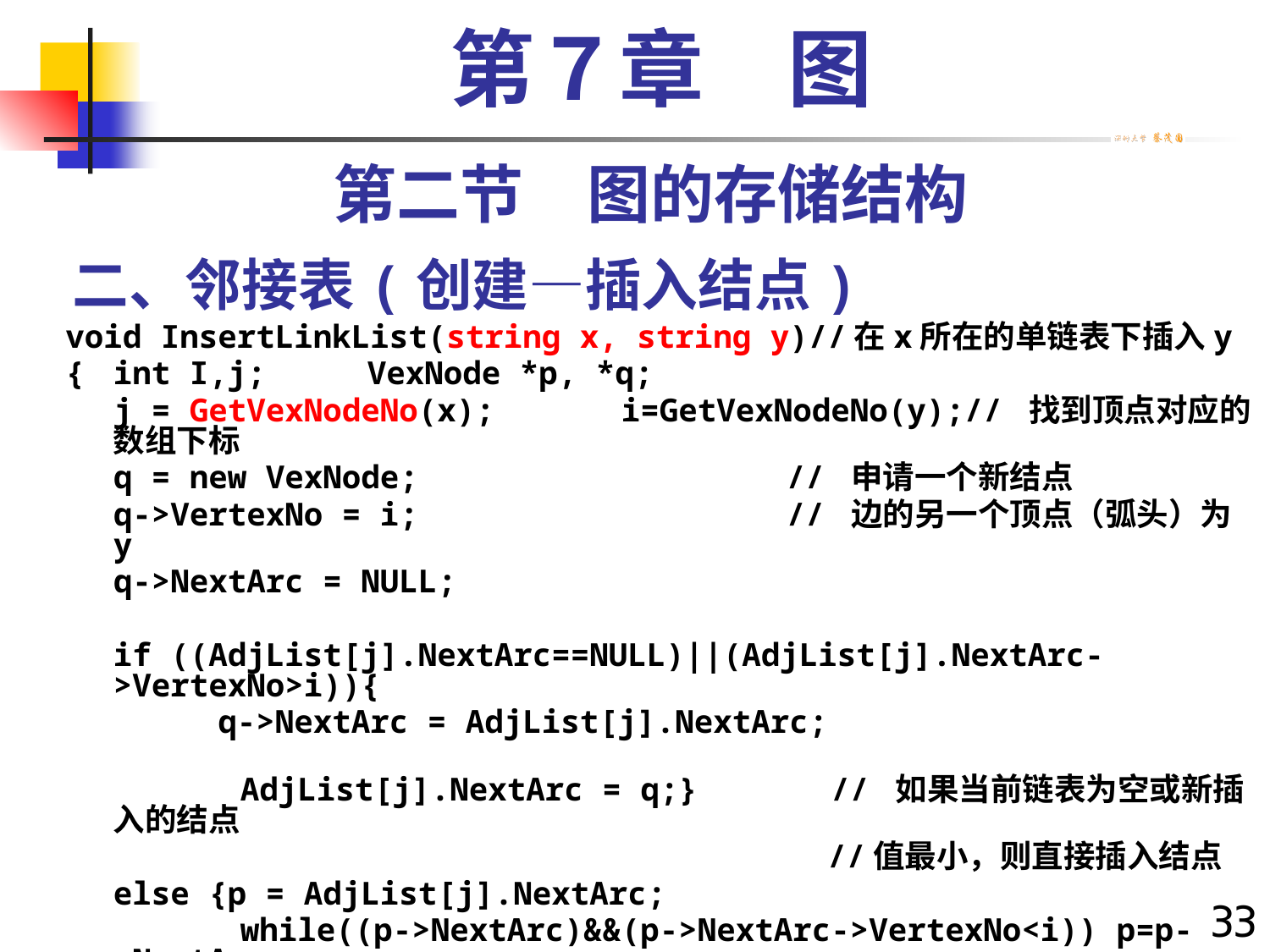

第７章　图
第二节　图的存储结构
# 二、邻接表(创建—插入结点)
void InsertLinkList(string x, string y)//在x所在的单链表下插入y
{	int I,j;	VexNode *p, *q;
	j = GetVexNodeNo(x);	i=GetVexNodeNo(y);// 找到顶点对应的数组下标
	q = new VexNode;			  // 申请一个新结点
	q->VertexNo = i;			  // 边的另一个顶点（弧头）为y
	q->NextArc = NULL;

	if ((AdjList[j].NextArc==NULL)||(AdjList[j].NextArc->VertexNo>i)){
        q->NextArc = AdjList[j].NextArc;
		AdjList[j].NextArc = q;}       // 如果当前链表为空或新插入的结点
                                        //值最小，则直接插入结点
	else {p = AdjList[j].NextArc;
		while((p->NextArc)&&(p->NextArc->VertexNo<i)) p=p->NextArc;
		q->NextArc = p->NextArc;	// 否则先找到合适位置，再插入结点
		p->NextArc = q;
}}
33